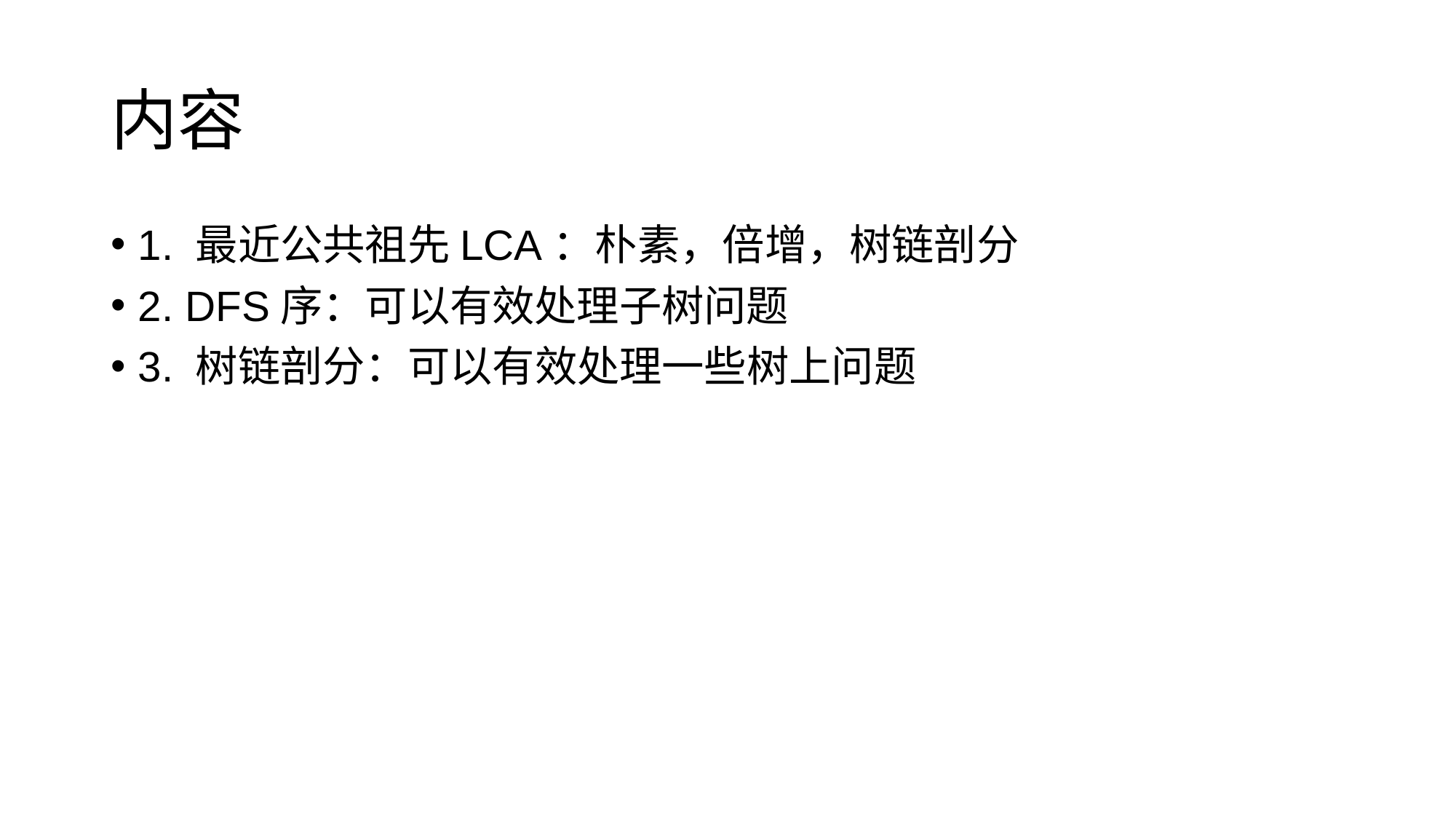

# 内容
1. 最近公共祖先LCA：朴素，倍增，树链剖分
2. DFS序：可以有效处理子树问题
3. 树链剖分：可以有效处理一些树上问题